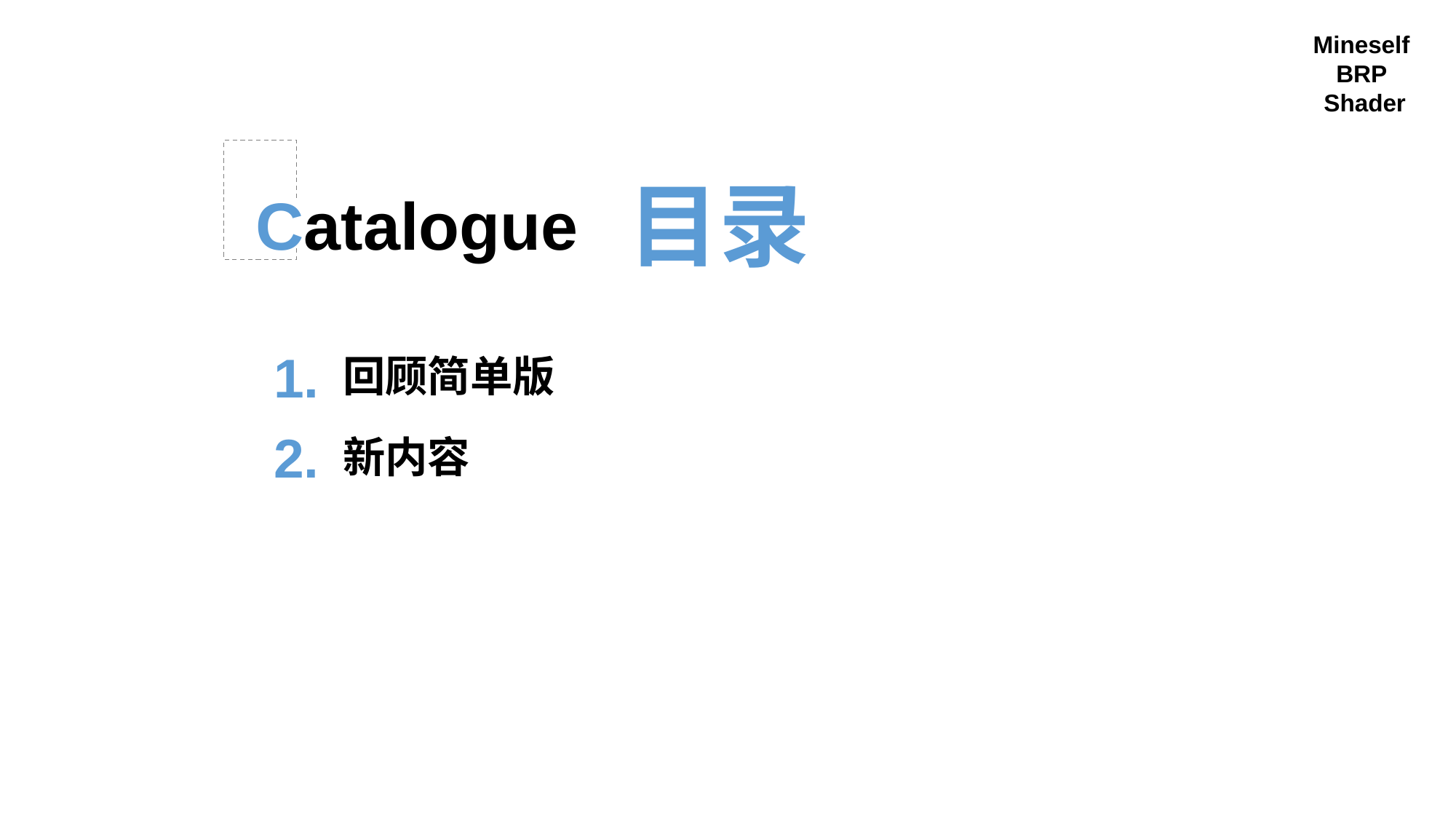

Mineself
BRP
Shader

目录
Catalogue

1.
回顾简单版
2.
新内容